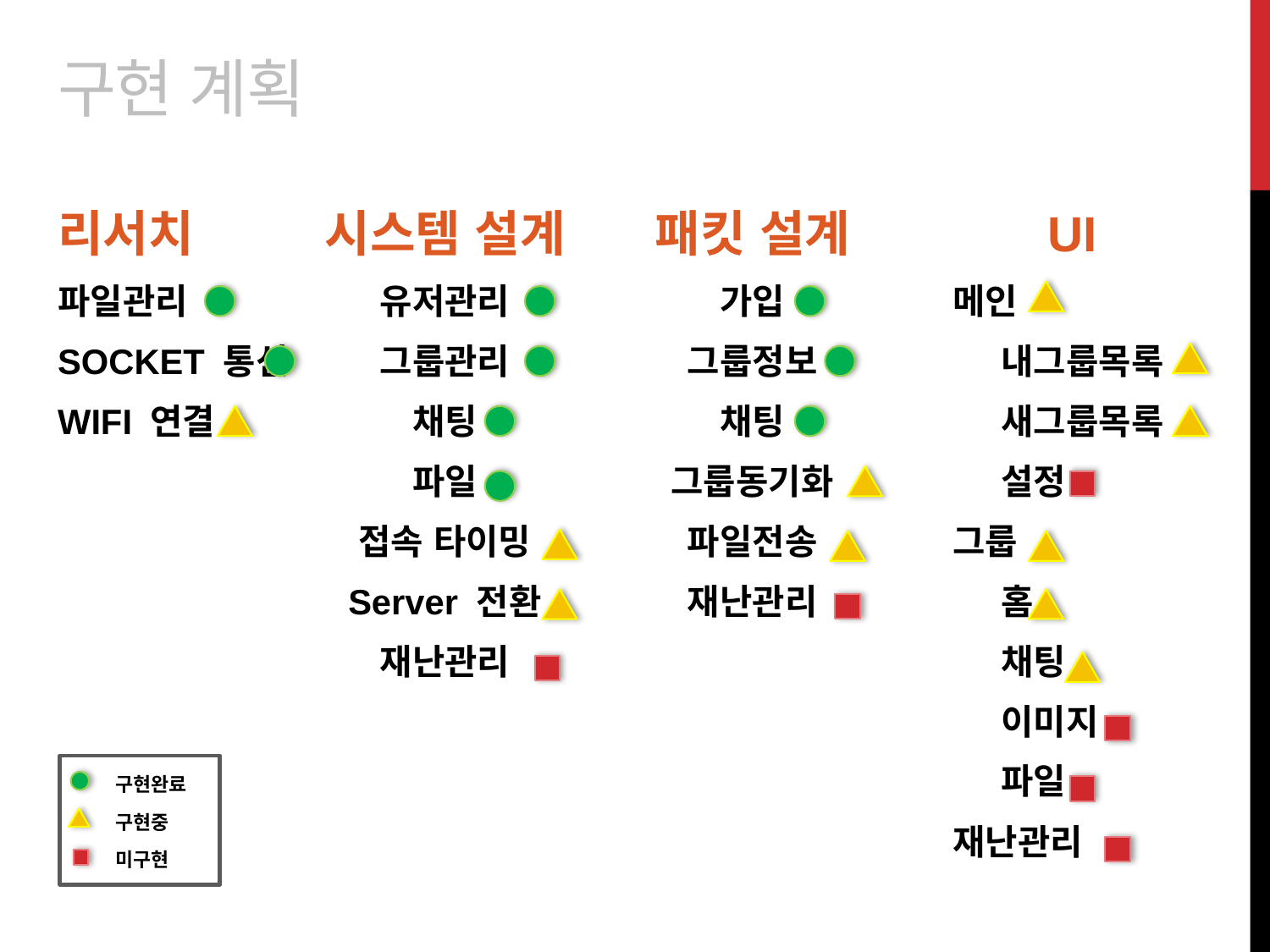

# 구현 계획
리서치
파일관리
SOCKET 통신
WIFI 연결

시스템 설계
유저관리
그룹관리
채팅
파일
접속 타이밍
Server 전환
재난관리

패킷 설계
가입
그룹정보
채팅
그룹동기화
파일전송
재난관리
UI
메인
    내그룹목록
    새그룹목록
    설정
그룹
    홈
    채팅
    이미지
    파일
재난관리

구현완료
구현중
미구현